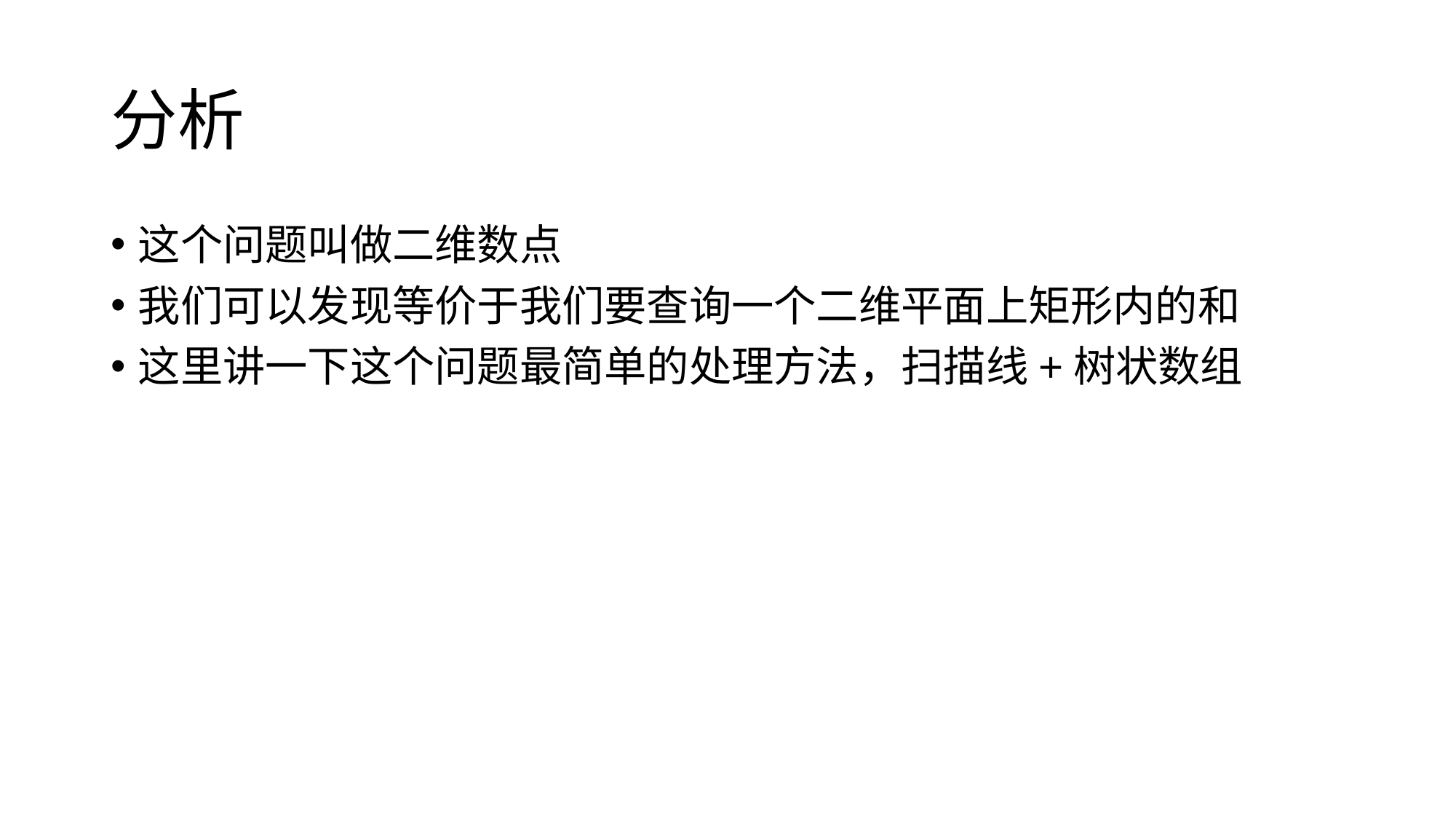

# 分析
这个问题叫做二维数点
我们可以发现等价于我们要查询一个二维平面上矩形内的和
这里讲一下这个问题最简单的处理方法，扫描线+树状数组